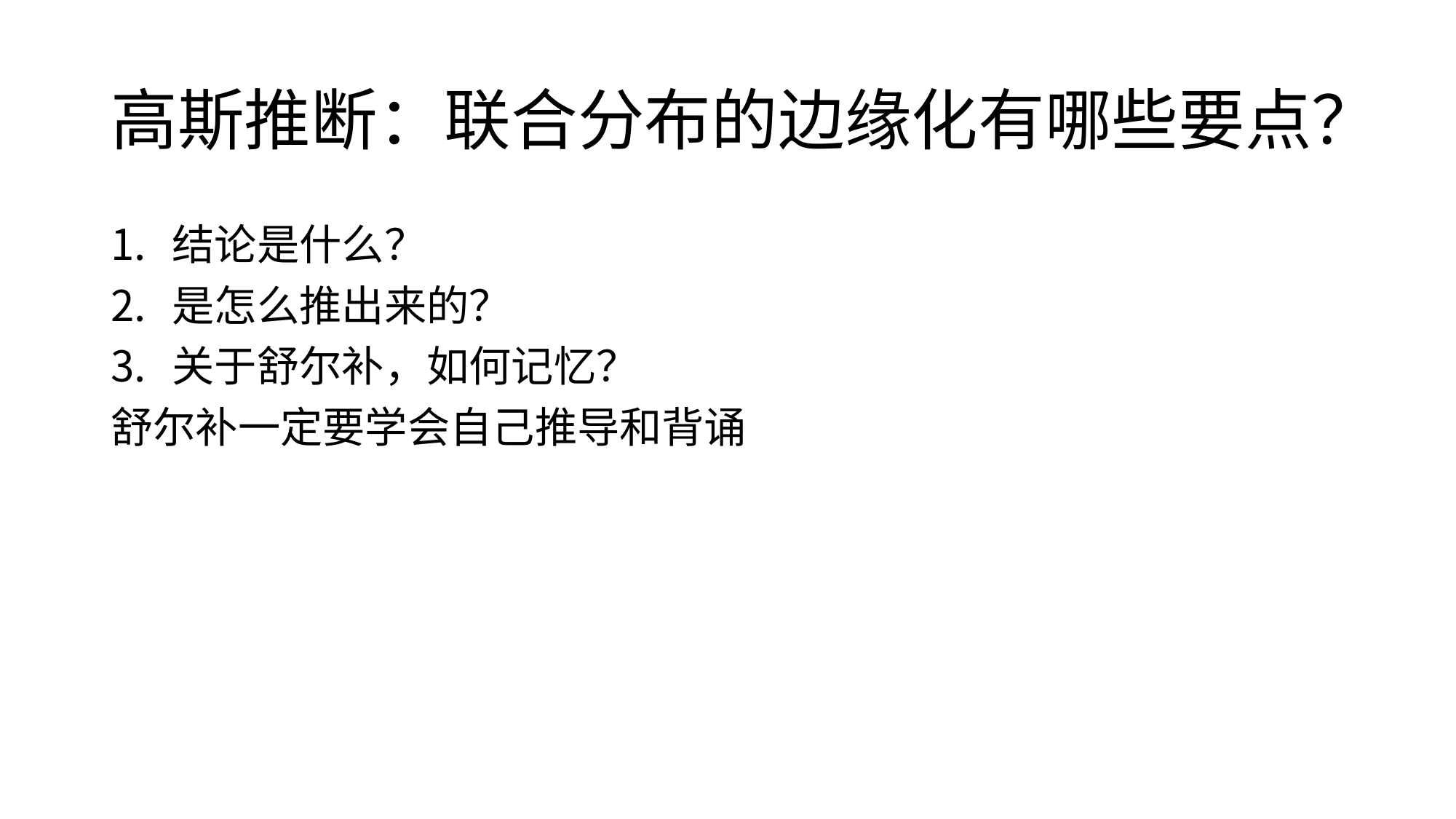

# 高斯推断：联合分布的边缘化有哪些要点？
结论是什么？
是怎么推出来的？
关于舒尔补，如何记忆？
舒尔补一定要学会自己推导和背诵